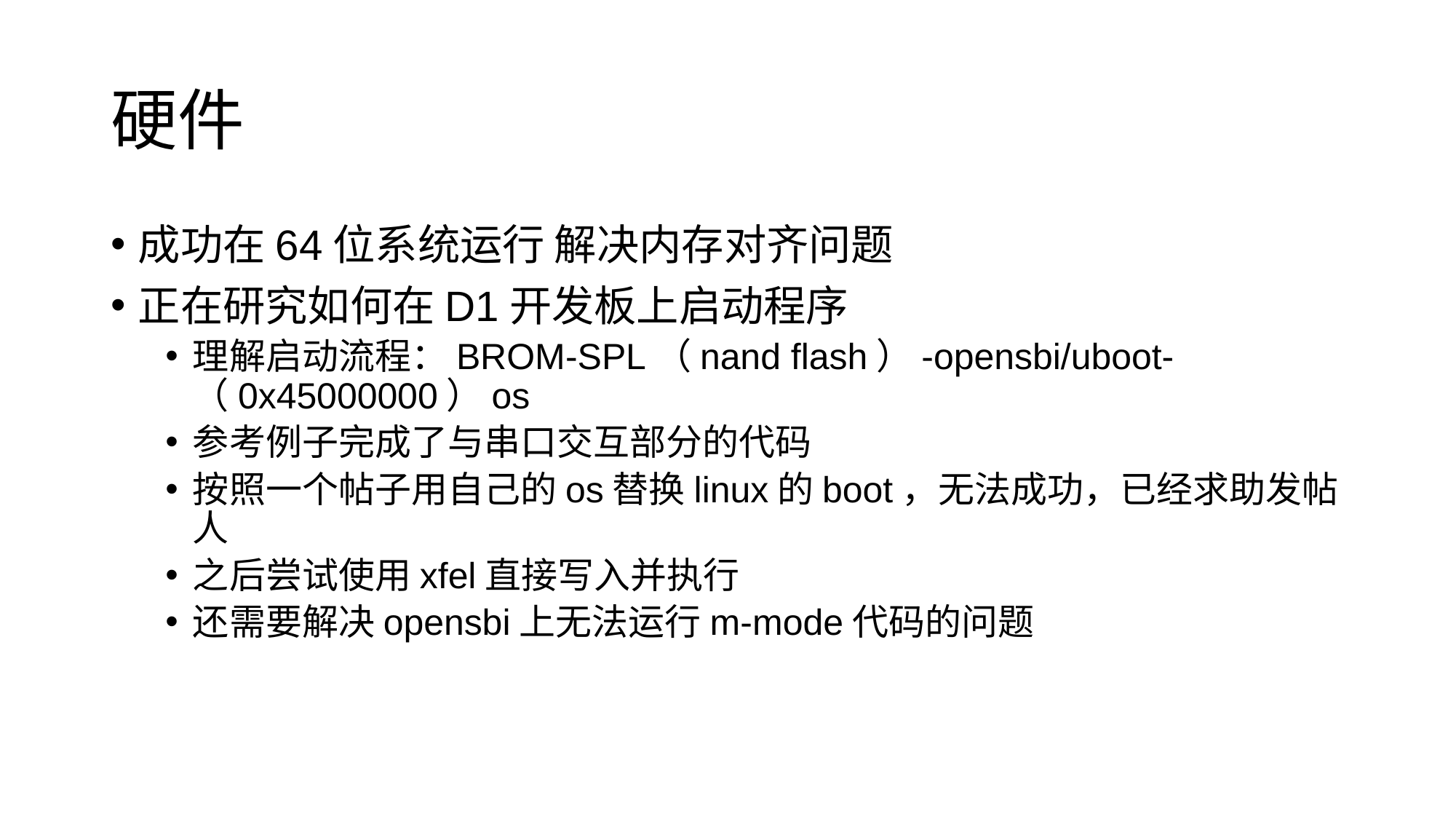

# 硬件
成功在64位系统运行 解决内存对齐问题
正在研究如何在D1开发板上启动程序
理解启动流程：BROM-SPL（nand flash）-opensbi/uboot-（0x45000000）os
参考例子完成了与串口交互部分的代码
按照一个帖子用自己的os替换linux的boot，无法成功，已经求助发帖人
之后尝试使用xfel直接写入并执行
还需要解决opensbi上无法运行m-mode代码的问题